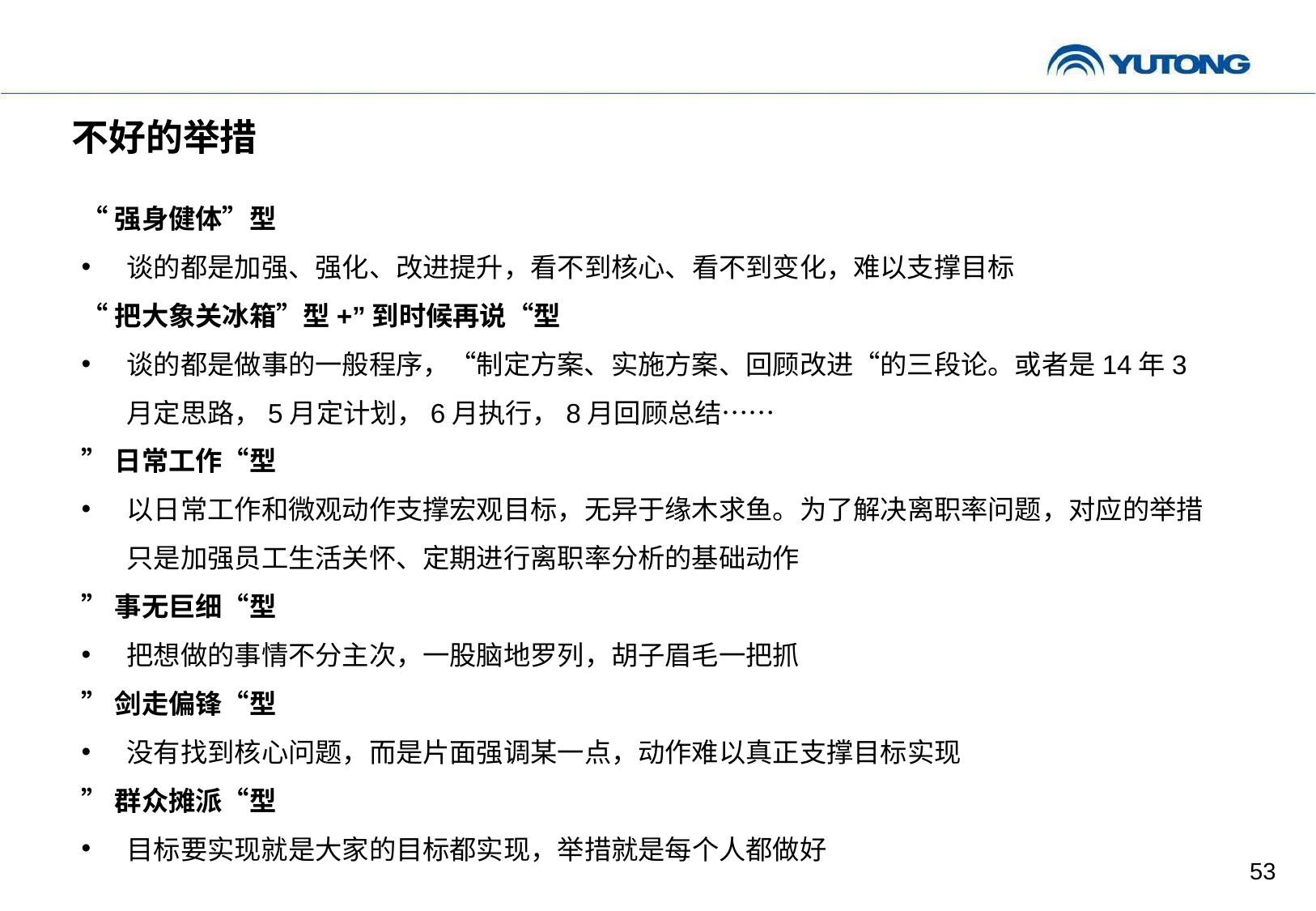

不好的举措
“强身健体”型
谈的都是加强、强化、改进提升，看不到核心、看不到变化，难以支撑目标
“把大象关冰箱”型+”到时候再说“型
谈的都是做事的一般程序，“制定方案、实施方案、回顾改进“的三段论。或者是14年3月定思路，5月定计划，6月执行，8月回顾总结……
”日常工作“型
以日常工作和微观动作支撑宏观目标，无异于缘木求鱼。为了解决离职率问题，对应的举措只是加强员工生活关怀、定期进行离职率分析的基础动作
”事无巨细“型
把想做的事情不分主次，一股脑地罗列，胡子眉毛一把抓
”剑走偏锋“型
没有找到核心问题，而是片面强调某一点，动作难以真正支撑目标实现
”群众摊派“型
目标要实现就是大家的目标都实现，举措就是每个人都做好
53